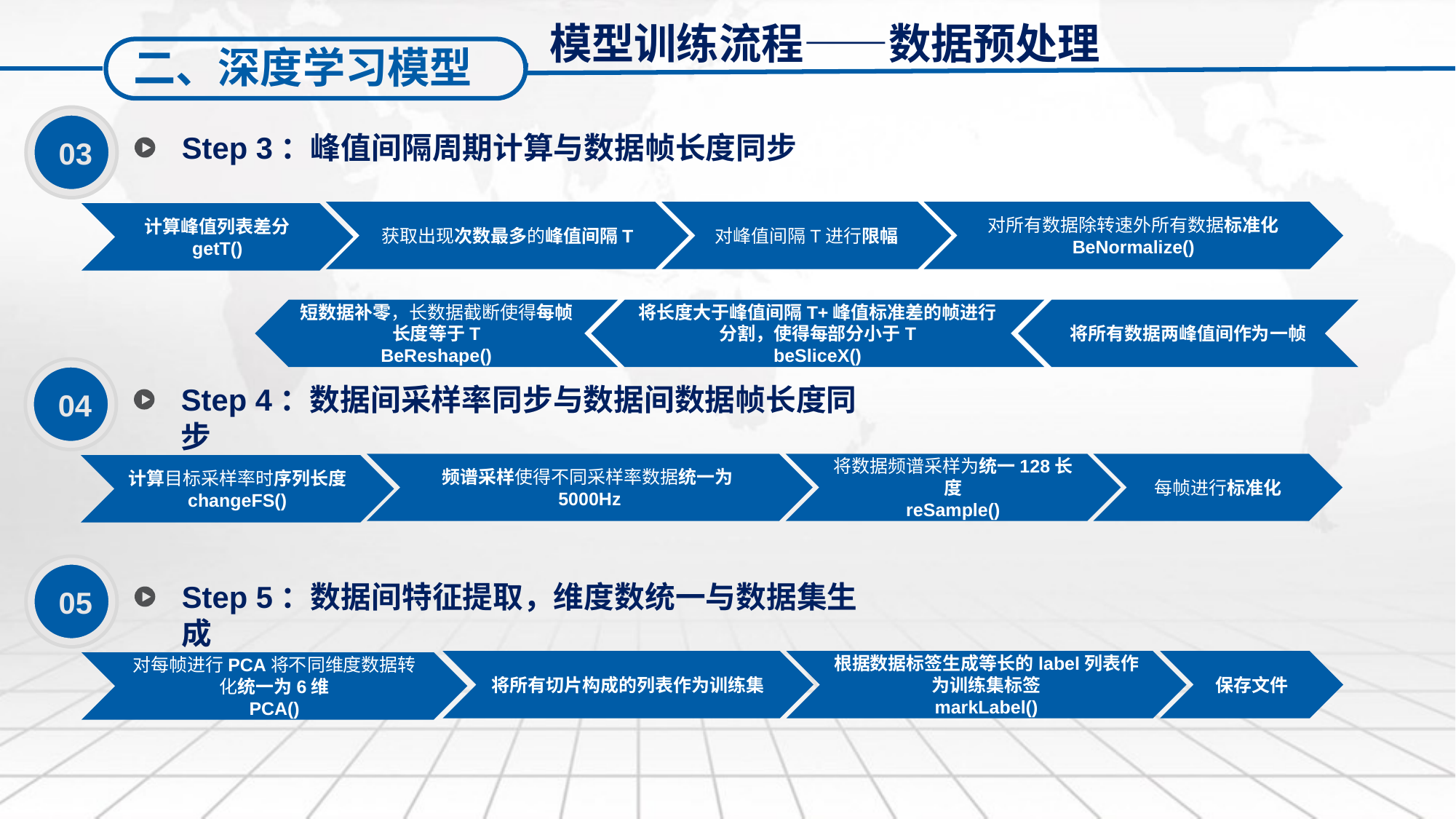

模型训练流程——数据预处理
二、深度学习模型

03

Step 3：峰值间隔周期计算与数据帧长度同步
获取出现次数最多的峰值间隔T
对峰值间隔T进行限幅
对所有数据除转速外所有数据标准化
BeNormalize()
计算峰值列表差分
getT()
短数据补零，长数据截断使得每帧长度等于T
BeReshape()
将长度大于峰值间隔T+峰值标准差的帧进行分割，使得每部分小于T
beSliceX()
将所有数据两峰值间作为一帧

04

Step 4：数据间采样率同步与数据间数据帧长度同步
频谱采样使得不同采样率数据统一为5000Hz
将数据频谱采样为统一128长度
reSample()
每帧进行标准化
计算目标采样率时序列长度
changeFS()

05

Step 5：数据间特征提取，维度数统一与数据集生成
将所有切片构成的列表作为训练集
根据数据标签生成等长的label列表作为训练集标签
markLabel()
保存文件
对每帧进行PCA将不同维度数据转化统一为6维
PCA()